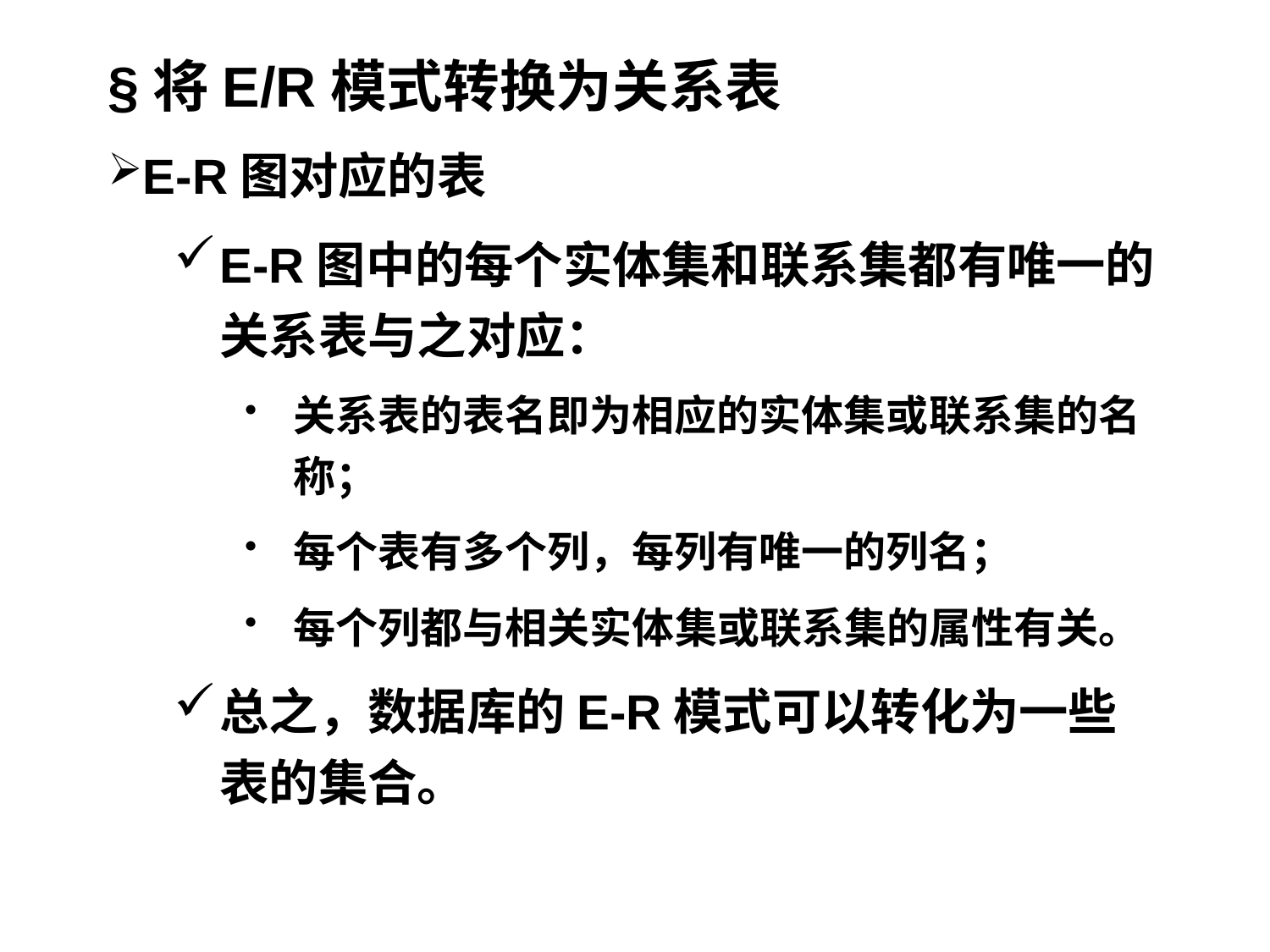

§将E/R模式转换为关系表
E-R图对应的表
E-R图中的每个实体集和联系集都有唯一的关系表与之对应：
关系表的表名即为相应的实体集或联系集的名称；
每个表有多个列，每列有唯一的列名；
每个列都与相关实体集或联系集的属性有关。
总之，数据库的E-R模式可以转化为一些表的集合。